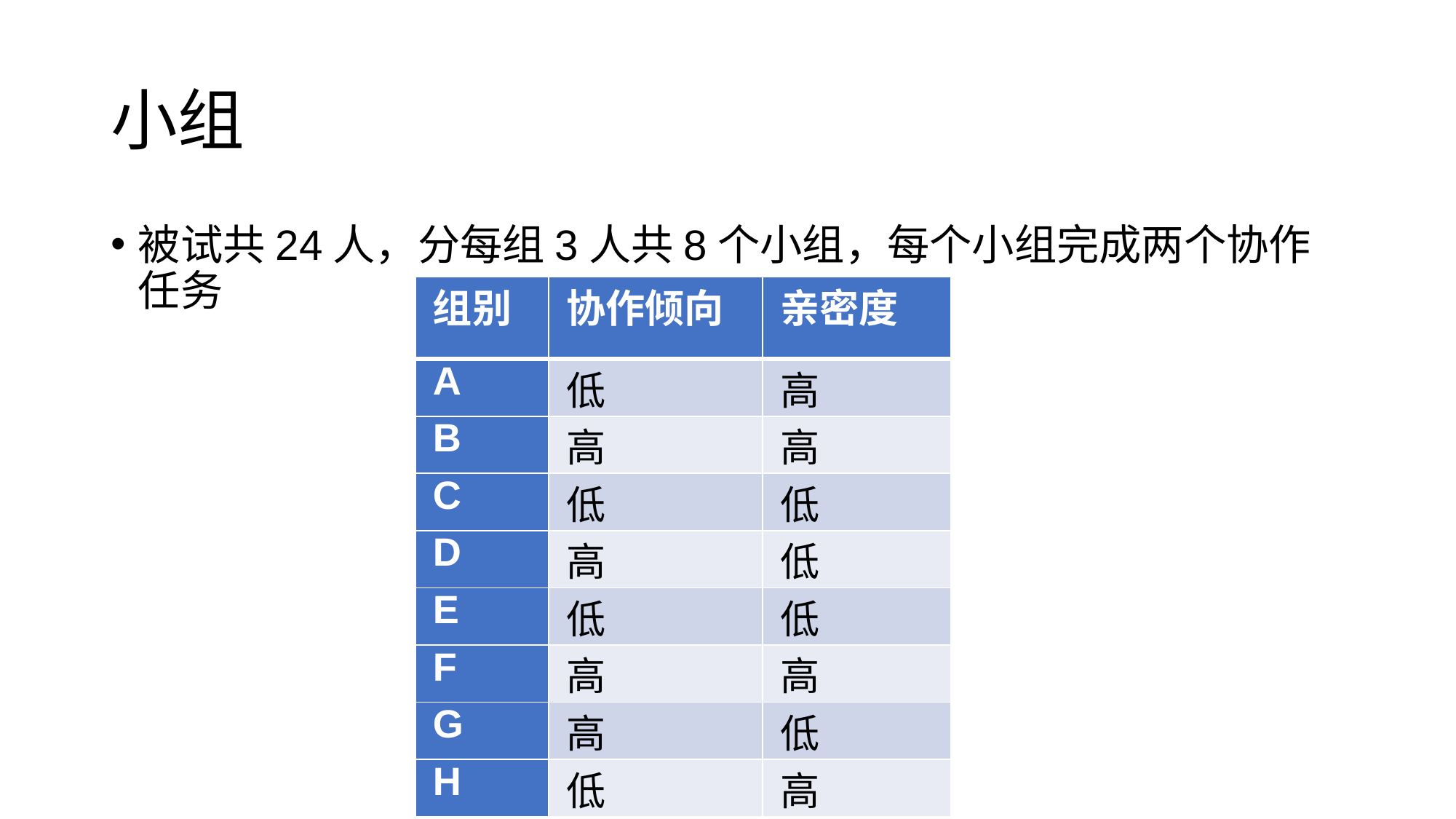

# 小组
被试共24人，分每组3人共8个小组，每个小组完成两个协作任务

| 组别 | 协作倾向 | 亲密度 |
| --- | --- | --- |
| A | 低 | 高 |
| B | 高 | 高 |
| C | 低 | 低 |
| D | 高 | 低 |
| E | 低 | 低 |
| F | 高 | 高 |
| G | 高 | 低 |
| H | 低 | 高 |